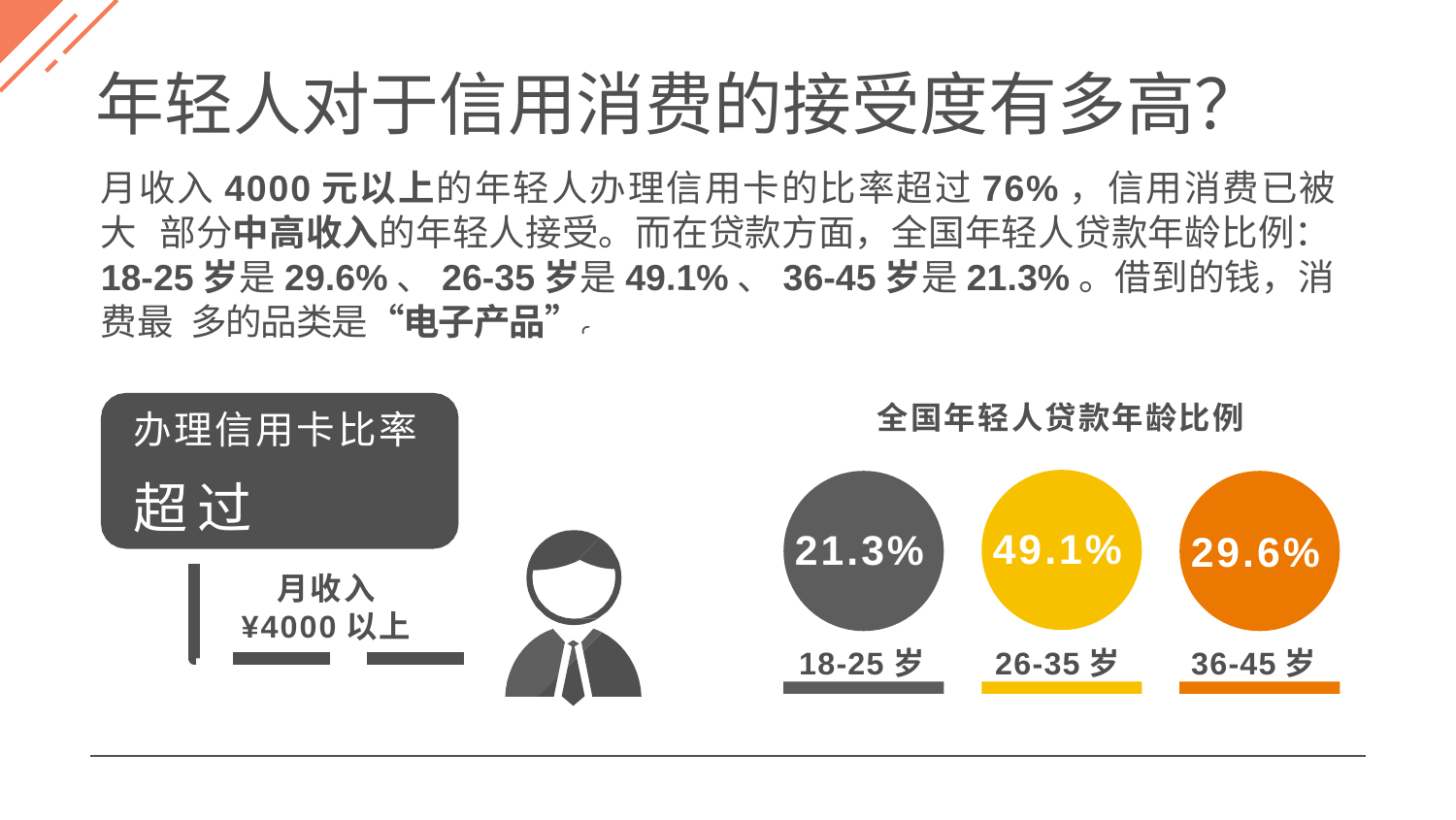

# 年轻人对于信用消费的接受度有多高？
月收入4000元以上的年轻人办理信用卡的比率超过76%，信用消费已被大  部分中高收入的年轻人接受。而在贷款方面，全国年轻人贷款年龄比例：
18-25岁是29.6%、26-35岁是49.1%、36-45岁是21.3%。借到的钱，消费最  多的品类是“电子产品”。

全国年轻人贷款年龄比例
办理信用卡比率
超过76%

49.1%

21.3%

29.6%

月收入
¥4000以上
18-25岁

26-35岁

36-45岁